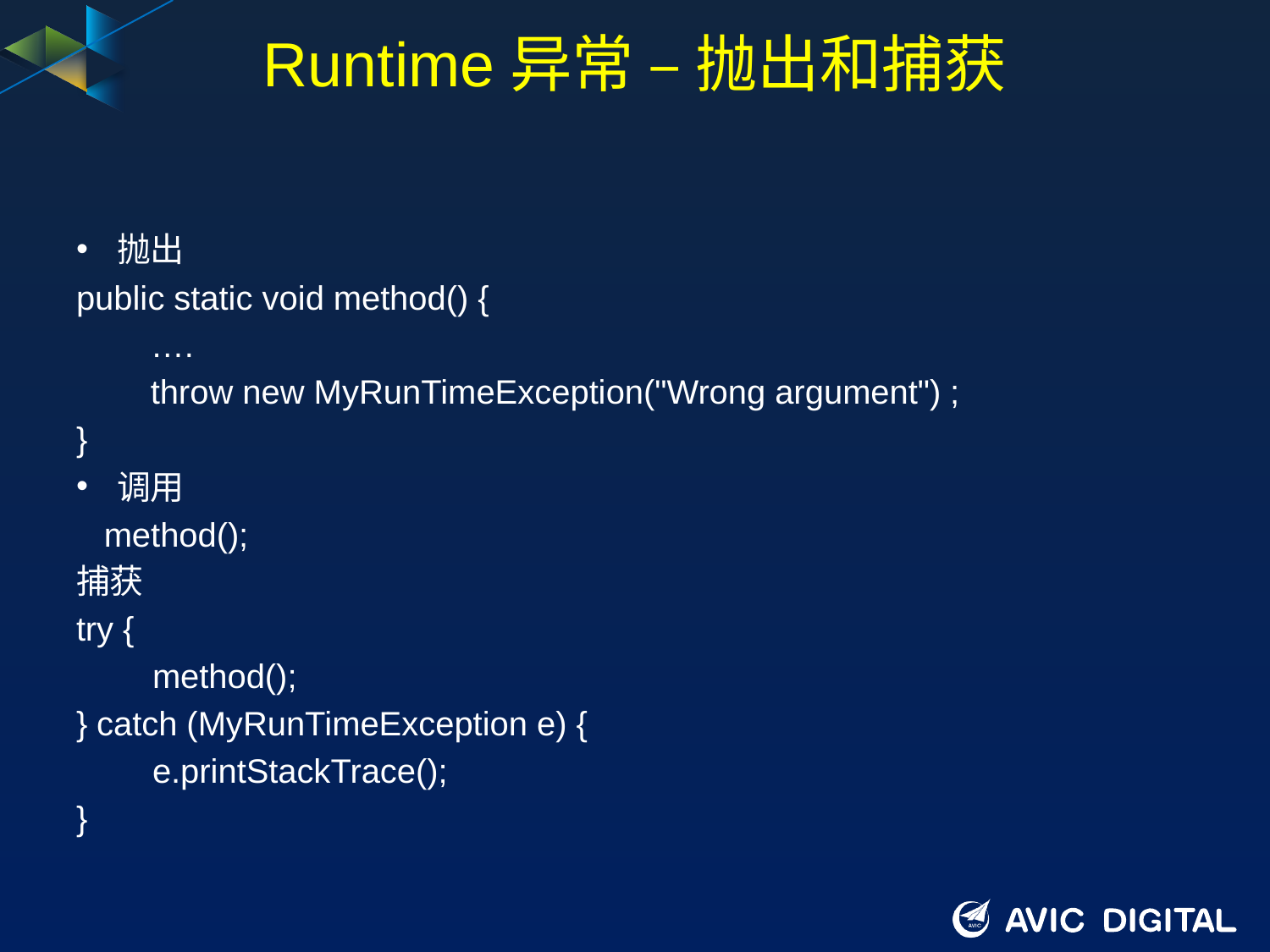

# Runtime异常 – 抛出和捕获
抛出
public static void method() {
        ….
        throw new MyRunTimeException("Wrong argument") ;
}
调用
   method();
捕获
try {
	method();
} catch (MyRunTimeException e) {
	e.printStackTrace();
}